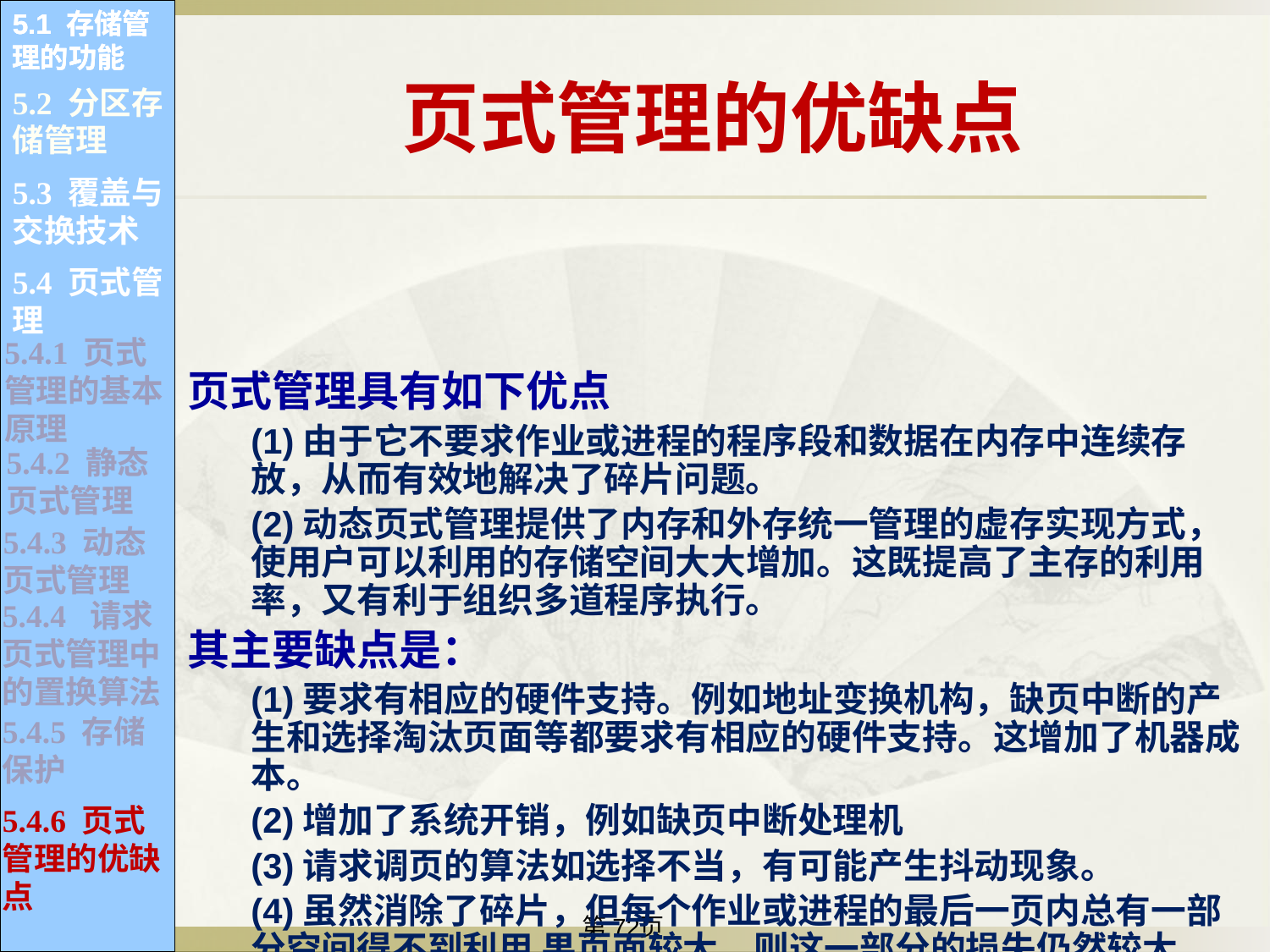

5.1 存储管理的功能

5.1 存储管理的功能
5.1 存储管理的功能
5.1 存储管理的功能

5.1 存储管理的功能

5.1 存储管理的功能
5.1 存储管理的功能
5.1 存储管理的功能

5.1 存储管理的功能

5.1 存储管理的功能
5.1 存储管理的功能
5.1 存储管理的功能
页式管理的优缺点
5.2 分区存储管理
5.1.1 内存的分配和回收
5.1.2 内存空间的共享
5.1.2 内存空间的共享
5.3 覆盖与交换技术
页式管理具有如下优点
(1)由于它不要求作业或进程的程序段和数据在内存中连续存放，从而有效地解决了碎片问题。
(2)动态页式管理提供了内存和外存统一管理的虚存实现方式，使用户可以利用的存储空间大大增加。这既提高了主存的利用率，又有利于组织多道程序执行。
其主要缺点是：
(1)要求有相应的硬件支持。例如地址变换机构，缺页中断的产生和选择淘汰页面等都要求有相应的硬件支持。这增加了机器成本。
(2)增加了系统开销，例如缺页中断处理机
(3)请求调页的算法如选择不当，有可能产生抖动现象。
(4)虽然消除了碎片，但每个作业或进程的最后一页内总有一部分空间得不到利用 果页面较大，则这一部分的损失仍然较大。
5.1.3 存储保护
5.1.3 存储保护
5.4 页式管理
5.1.4 内存空间的扩充
5.4.1 页式管理的基本原理
5.4.2 静态页式管理
5.4.3 动态页式管理
5.4.4  请求页式管理中的置换算法
5.4.5 存储保护
5.4.6 页式管理的优缺点